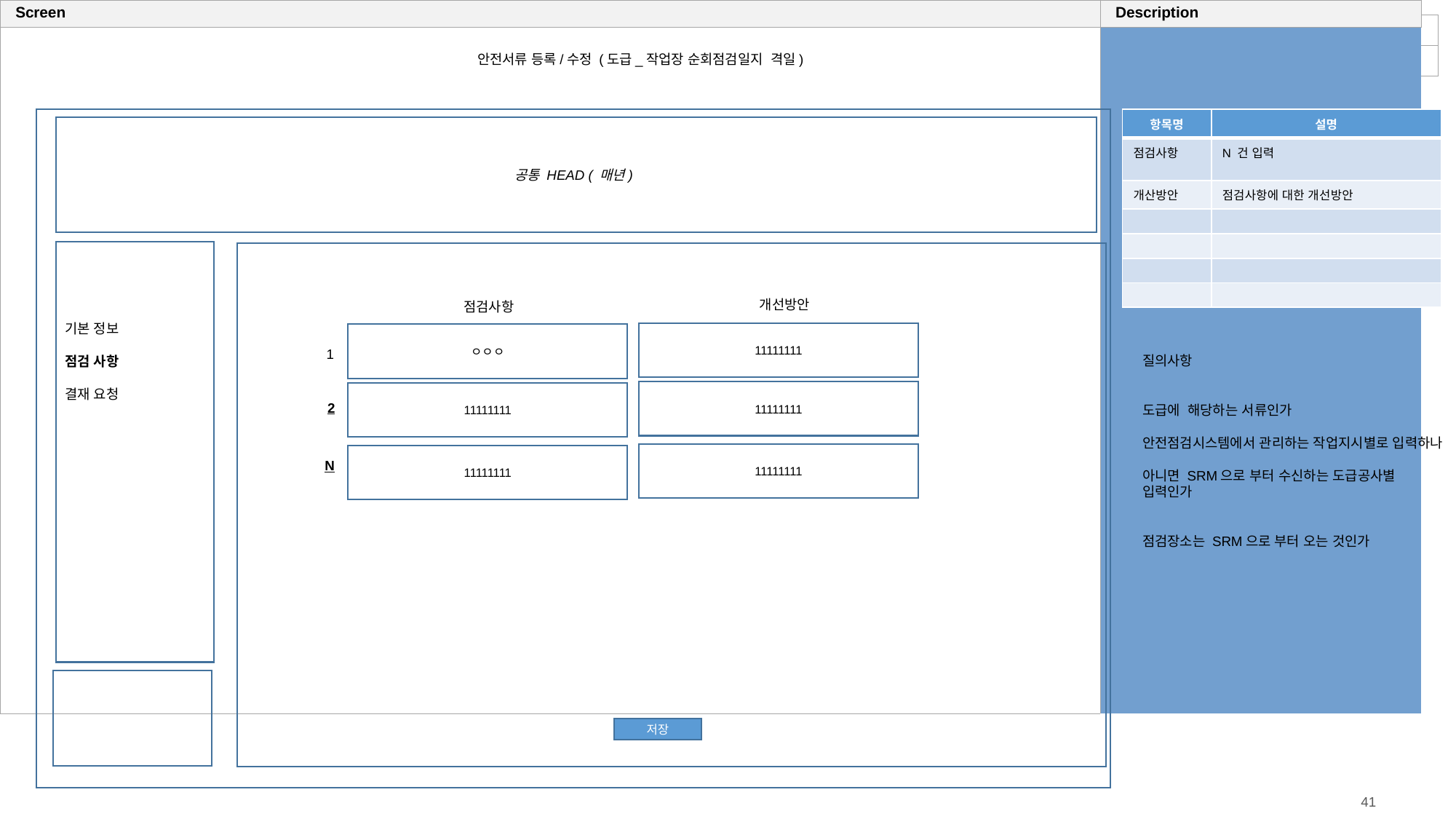

안전서류 등록/수정 (도급_작업장 순회점검일지  격일)

| 항목명 | 설명 |
| --- | --- |
| 점검사항 | N 건 입력 |
| 개산방안 | 점검사항에 대한 개선방안 |
|  |  |
|  |  |
|  |  |
|  |  |

공통 HEAD ( 매년)

개선방안
점검사항
기본 정보

점검 사항

결재 요청
11111111
ㅇㅇㅇ
1
질의사항

도급에  해당하는 서류인가

안전점검시스템에서 관리하는 작업지시별로 입력하나
아니면 SRM으로 부터 수신하는 도급공사별 입력인가

점검장소는 SRM으로 부터 오는 것인가
11111111
11111111
2
N
11111111
11111111

저장